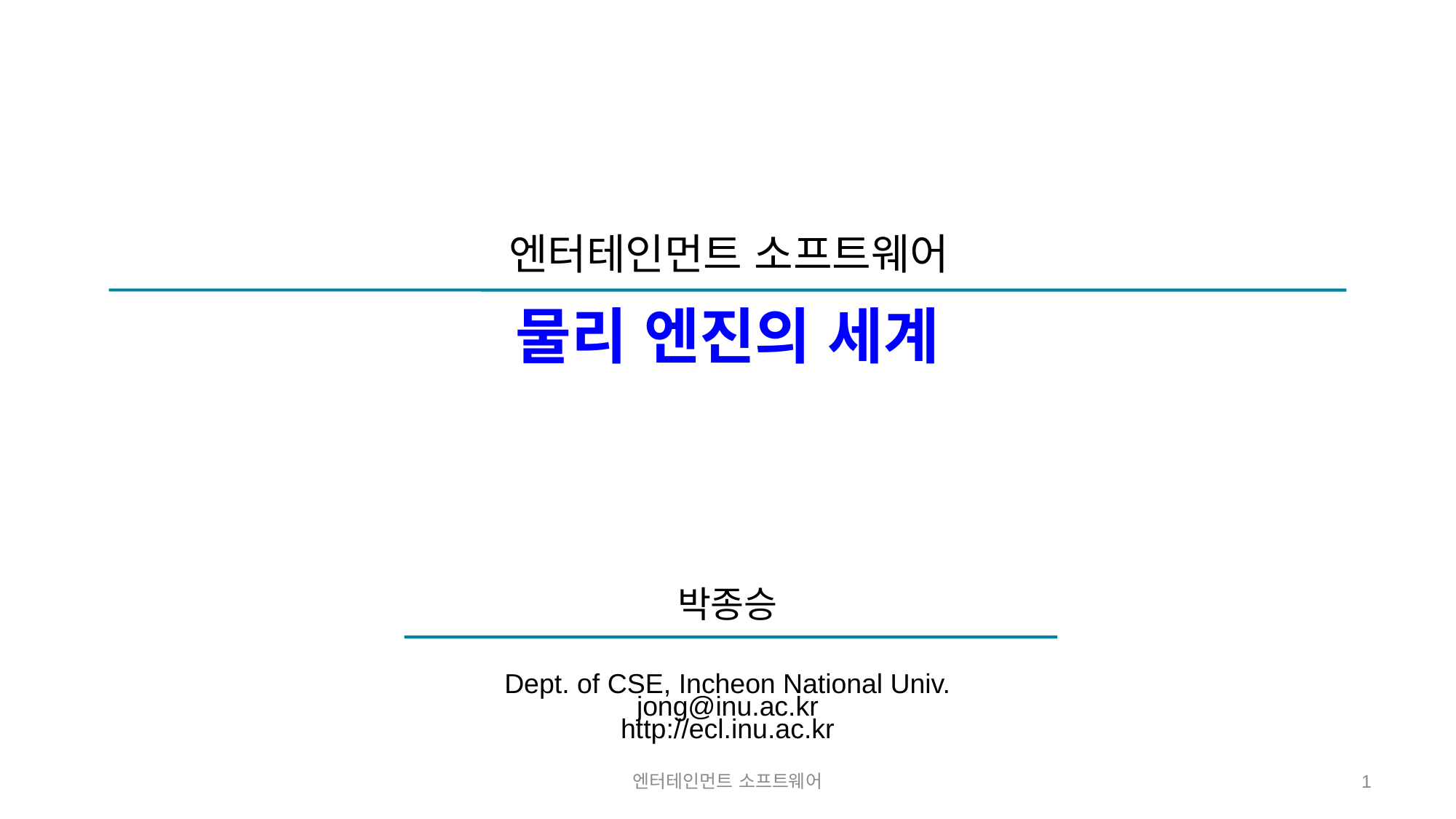

# 물리 엔진의 세계

엔터테인먼트 소프트웨어
1